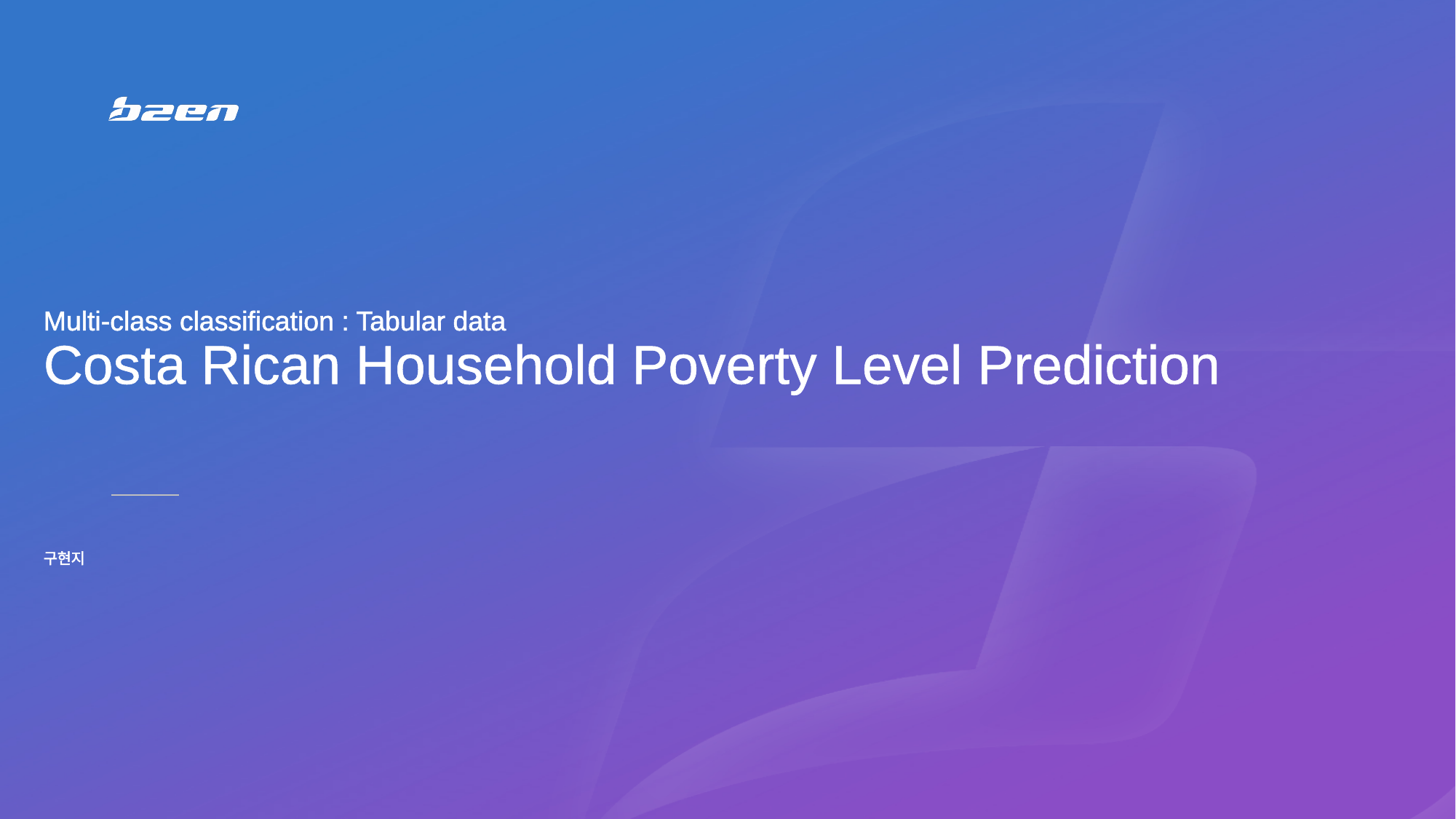

1
Multi-class classification : Tabular data
# Costa Rican Household Poverty Level Prediction
구현지